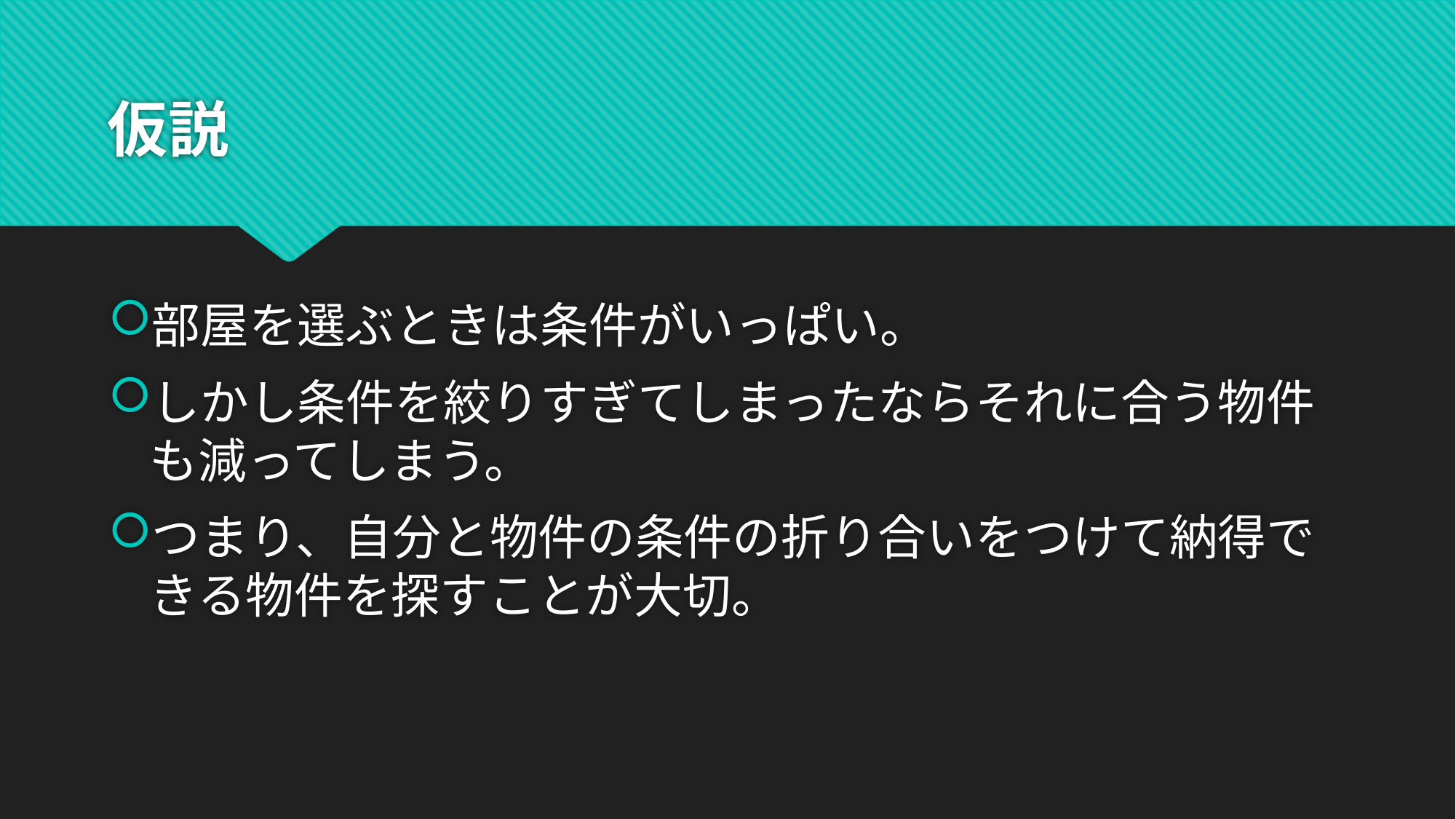

# 仮説
部屋を選ぶときは条件がいっぱい。
しかし条件を絞りすぎてしまったならそれに合う物件も減ってしまう。
つまり、自分と物件の条件の折り合いをつけて納得できる物件を探すことが大切。